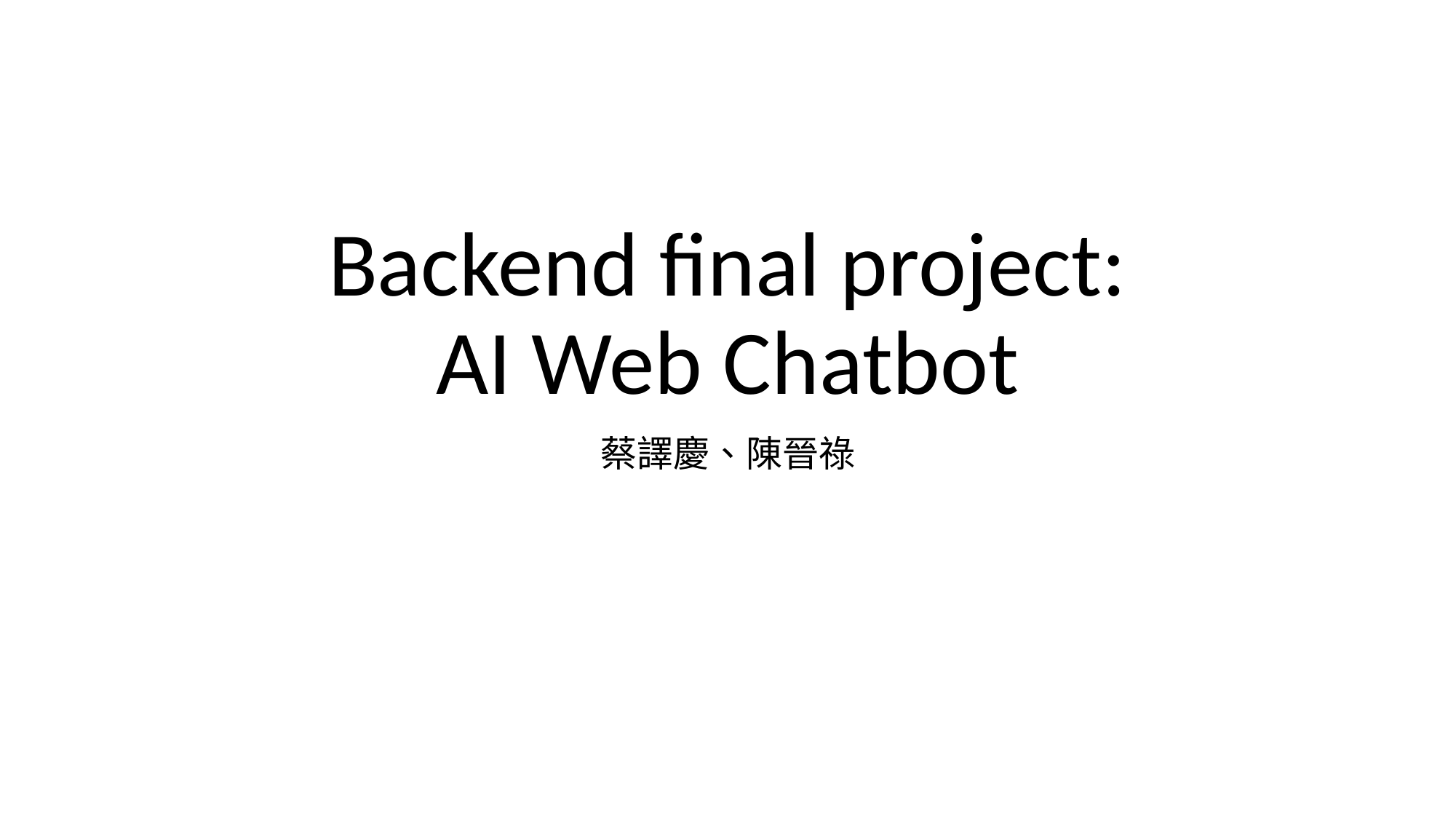

# Backend final project: AI Web Chatbot
蔡譯慶、陳晉祿